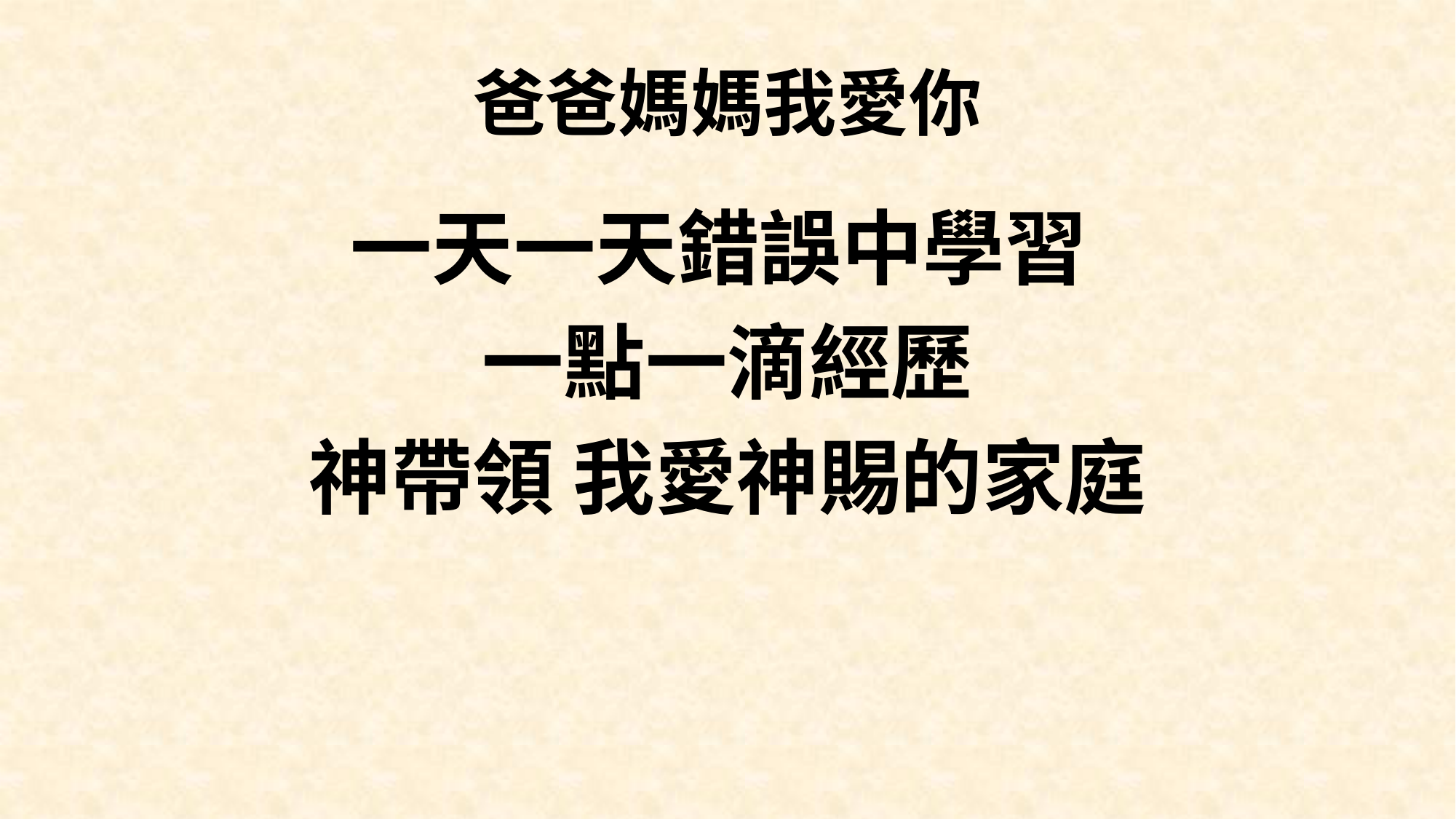

# 爸爸媽媽我愛你
一天一天錯誤中學習
一點一滴經歷
神帶領 我愛神賜的家庭